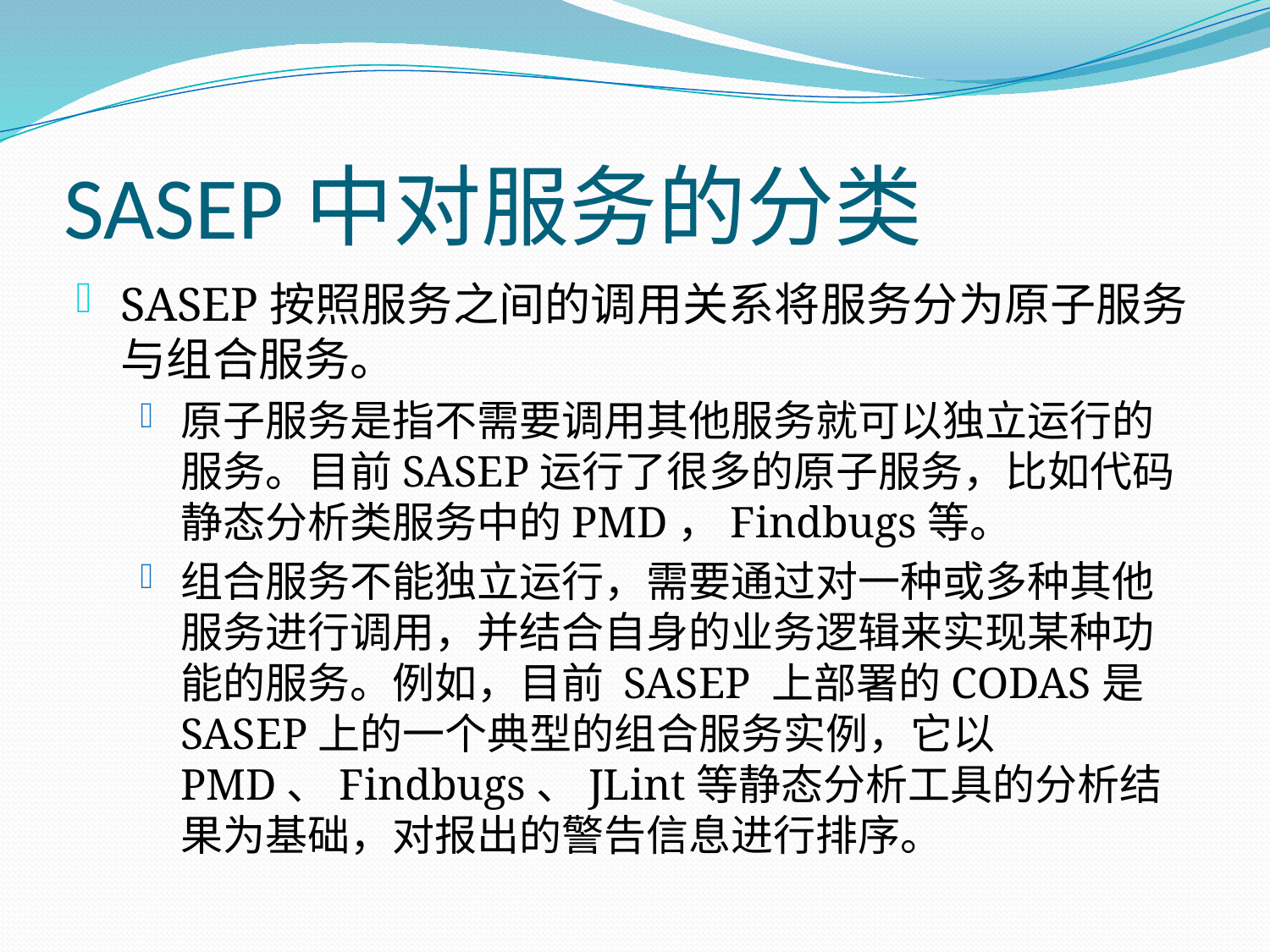

# SASEP中对服务的分类
SASEP按照服务之间的调用关系将服务分为原子服务与组合服务。
原子服务是指不需要调用其他服务就可以独立运行的服务。目前SASEP运行了很多的原子服务，比如代码静态分析类服务中的PMD，Findbugs等。
组合服务不能独立运行，需要通过对一种或多种其他服务进行调用，并结合自身的业务逻辑来实现某种功能的服务。例如，目前 SASEP 上部署的CODAS是SASEP上的一个典型的组合服务实例，它以PMD、Findbugs、JLint等静态分析工具的分析结果为基础，对报出的警告信息进行排序。